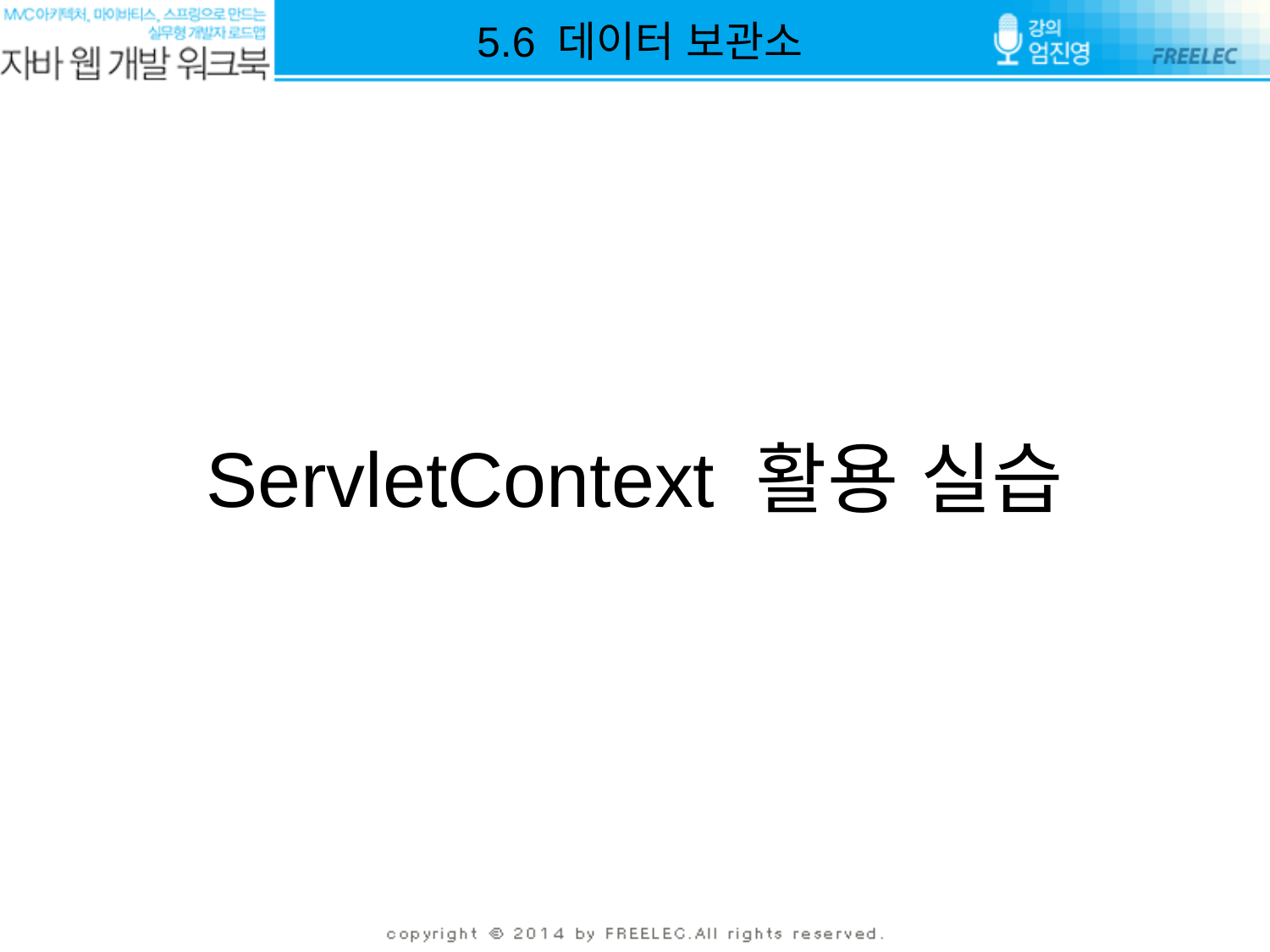

5.6 데이터 보관소
# ServletContext 활용 실습